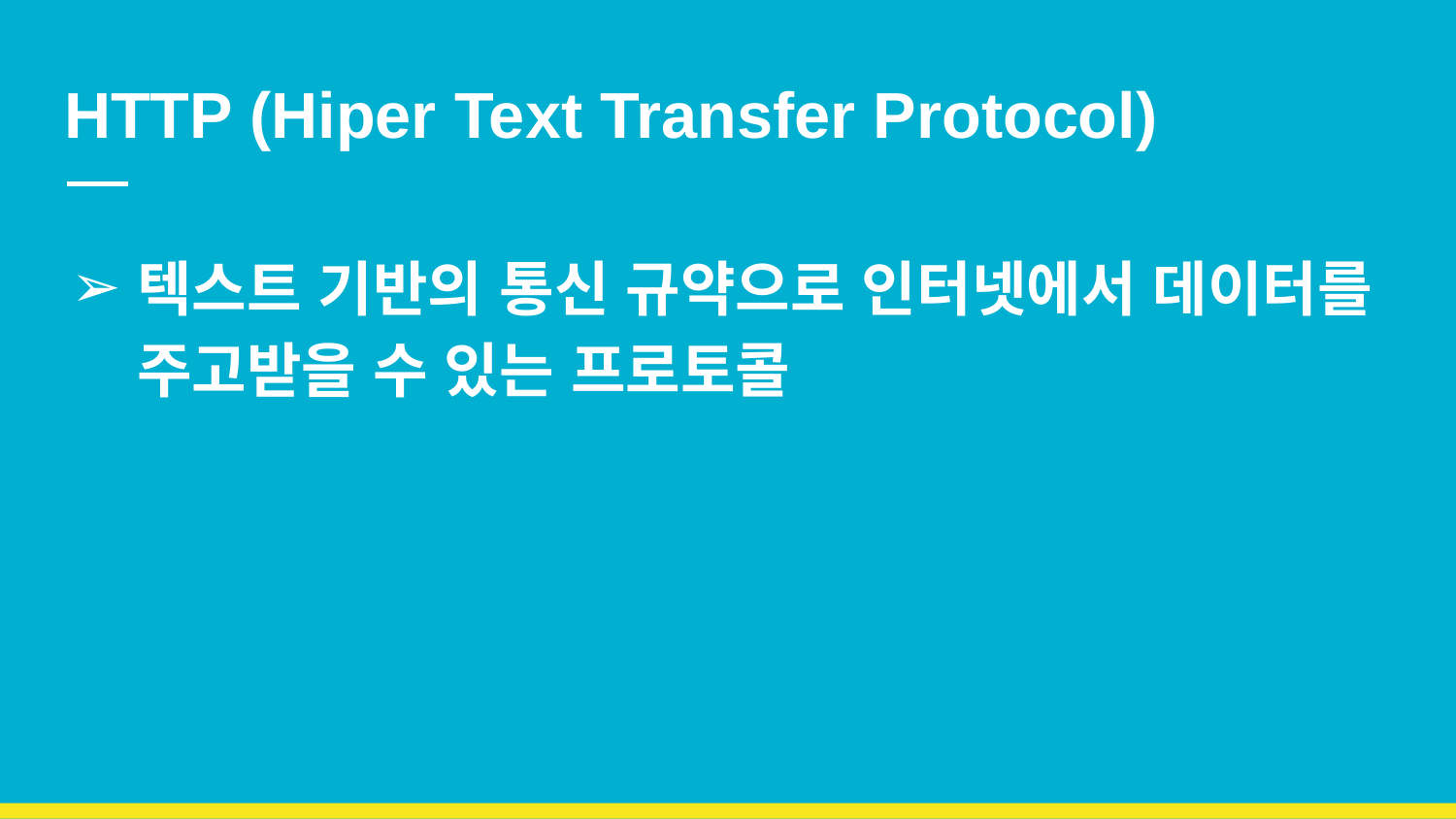

# HTTP (Hiper Text Transfer Protocol)

텍스트 기반의 통신 규약으로 인터넷에서 데이터를 주고받을 수 있는 프로토콜